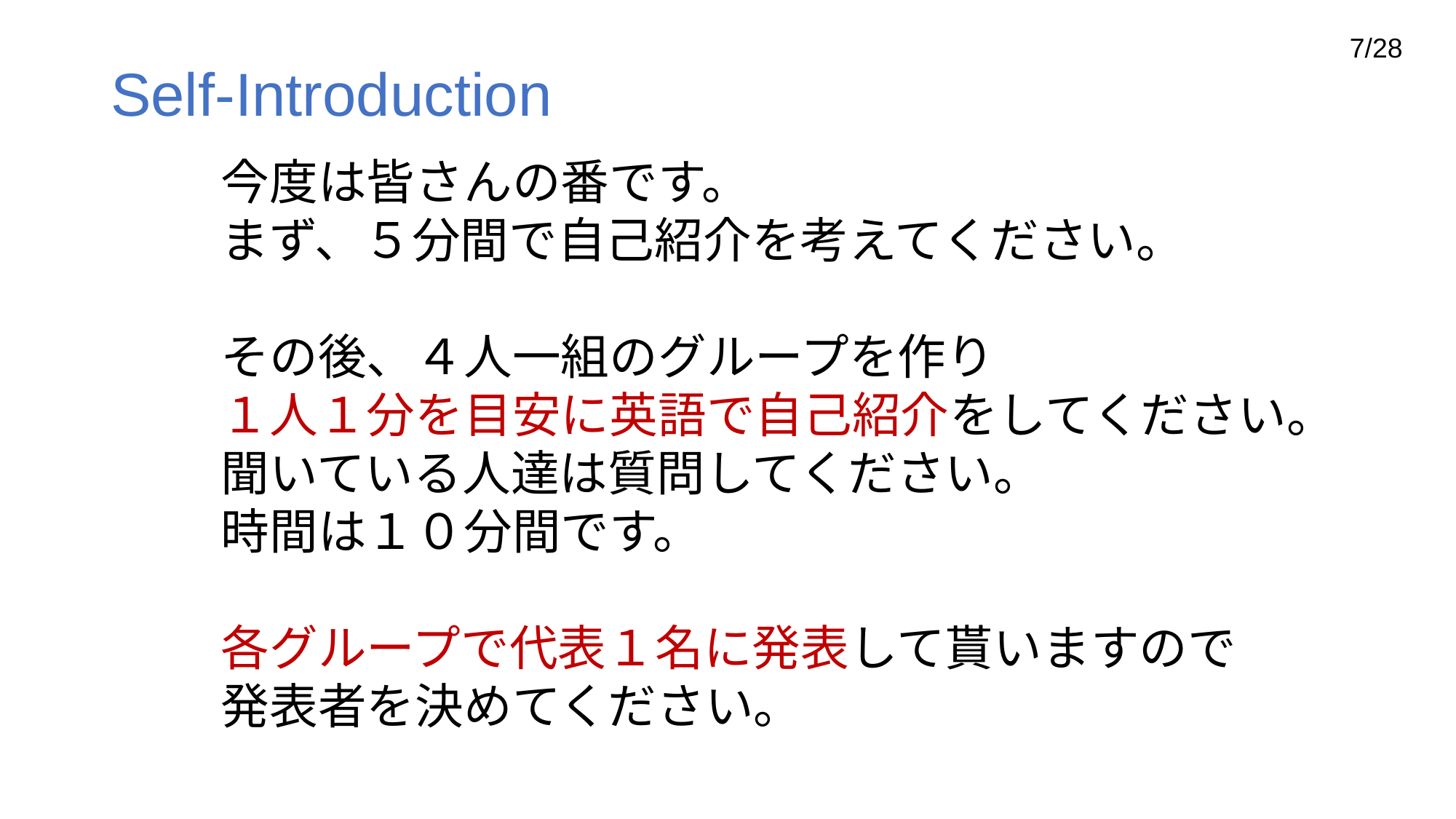

7/28
# Self-Introduction
今度は皆さんの番です。
まず、５分間で自己紹介を考えてください。

その後、４人一組のグループを作り
１人１分を目安に英語で自己紹介をしてください。
聞いている人達は質問してください。
時間は１０分間です。

各グループで代表１名に発表して貰いますので
発表者を決めてください。